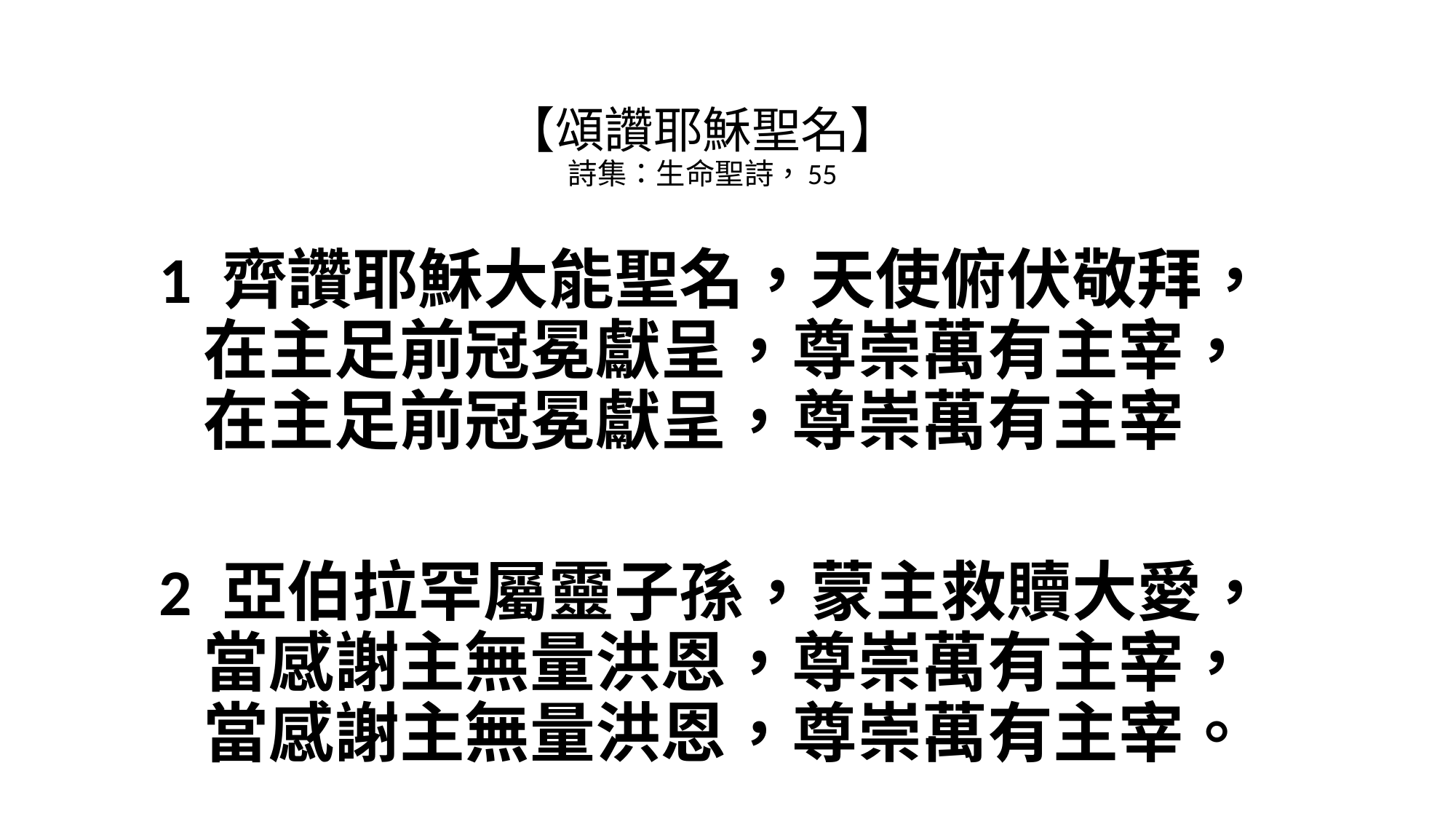

# 【頌讚耶穌聖名】 詩集：生命聖詩，55

1 齊讚耶穌大能聖名，天使俯伏敬拜，
   在主足前冠冕獻呈，尊崇萬有主宰，
   在主足前冠冕獻呈，尊崇萬有主宰

2 亞伯拉罕屬靈子孫，蒙主救贖大愛，
   當感謝主無量洪恩，尊崇萬有主宰，
   當感謝主無量洪恩，尊崇萬有主宰。